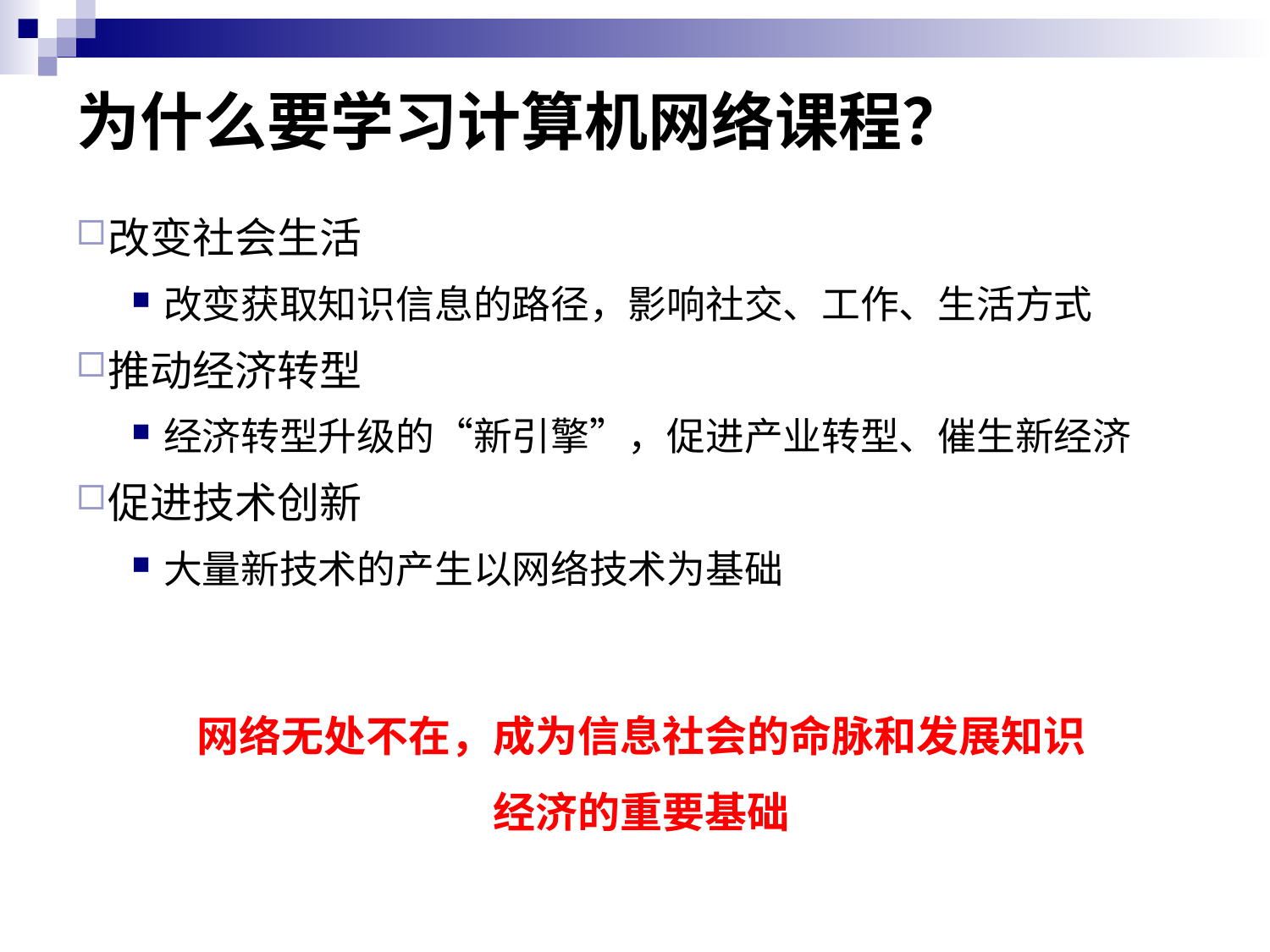

# 为什么要学习计算机网络课程？
改变社会生活
改变获取知识信息的路径，影响社交、工作、生活方式
推动经济转型
经济转型升级的“新引擎”，促进产业转型、催生新经济
促进技术创新
大量新技术的产生以网络技术为基础
网络无处不在，成为信息社会的命脉和发展知识经济的重要基础